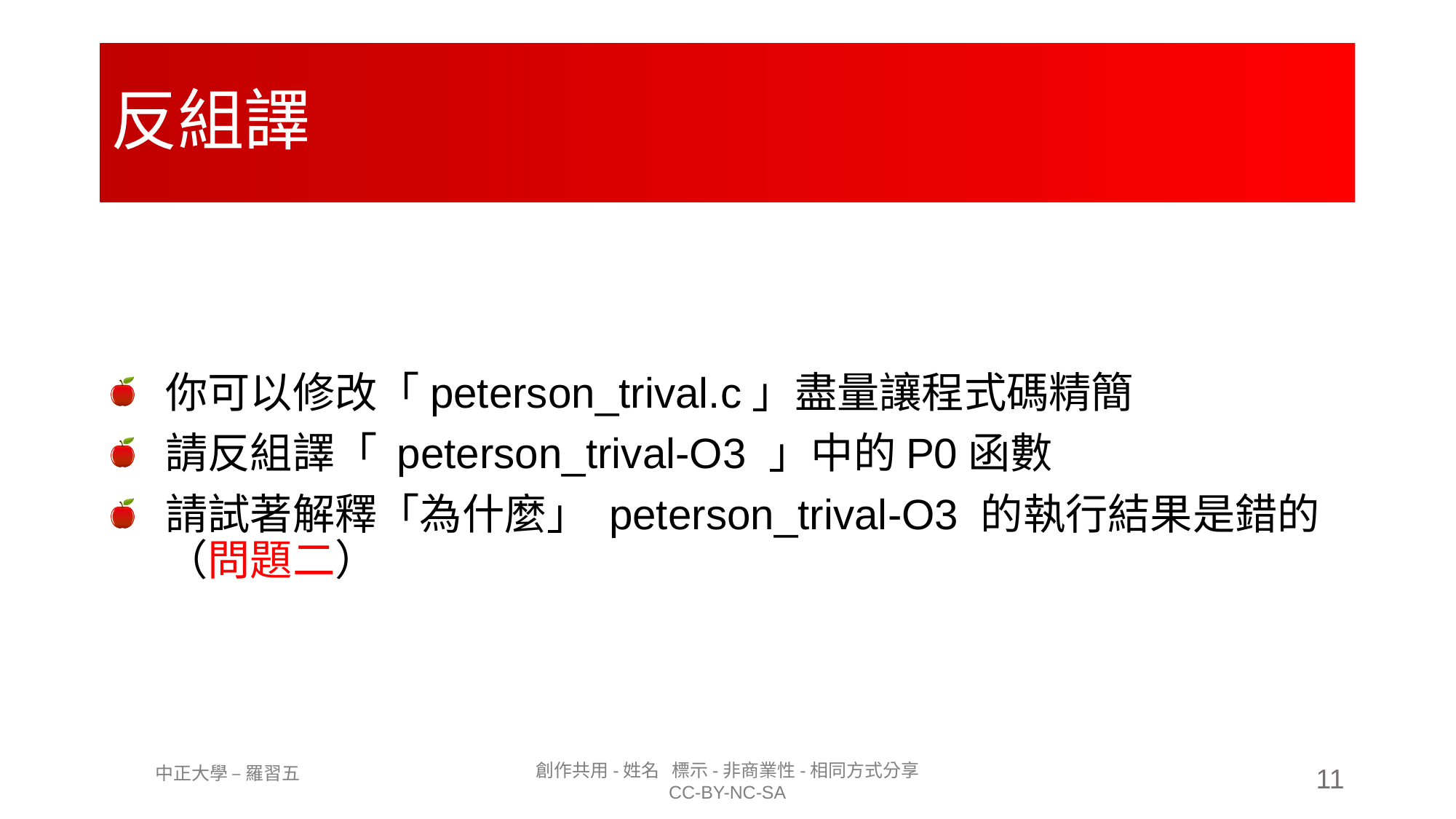

# 反組譯
你可以修改「peterson_trival.c」盡量讓程式碼精簡
請反組譯「 peterson_trival-O3 」中的P0函數
請試著解釋「為什麼」 peterson_trival-O3 的執行結果是錯的（問題二）